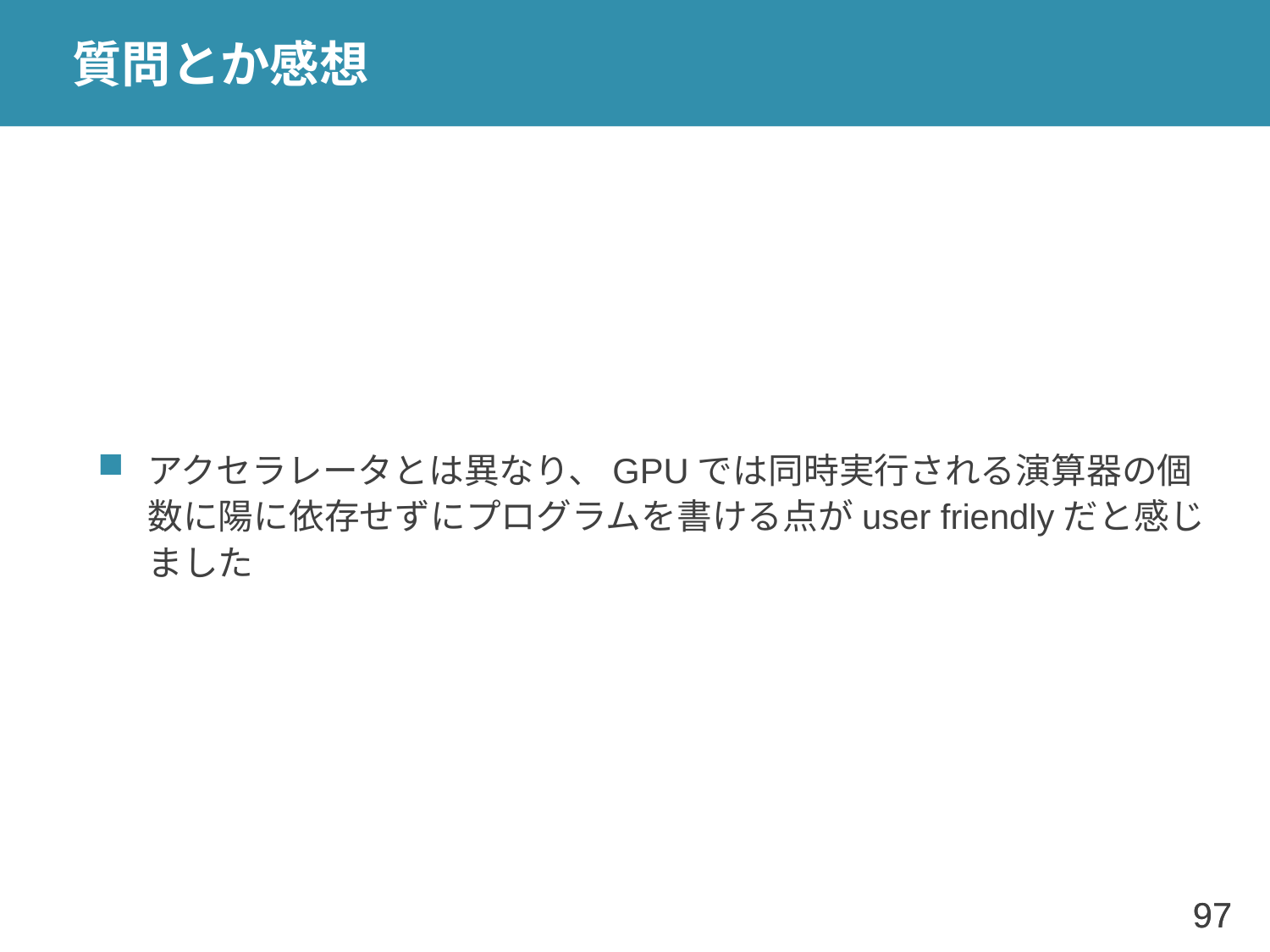

# 質問とか感想
アクセラレータとは異なり、GPUでは同時実行される演算器の個数に陽に依存せずにプログラムを書ける点がuser friendlyだと感じました